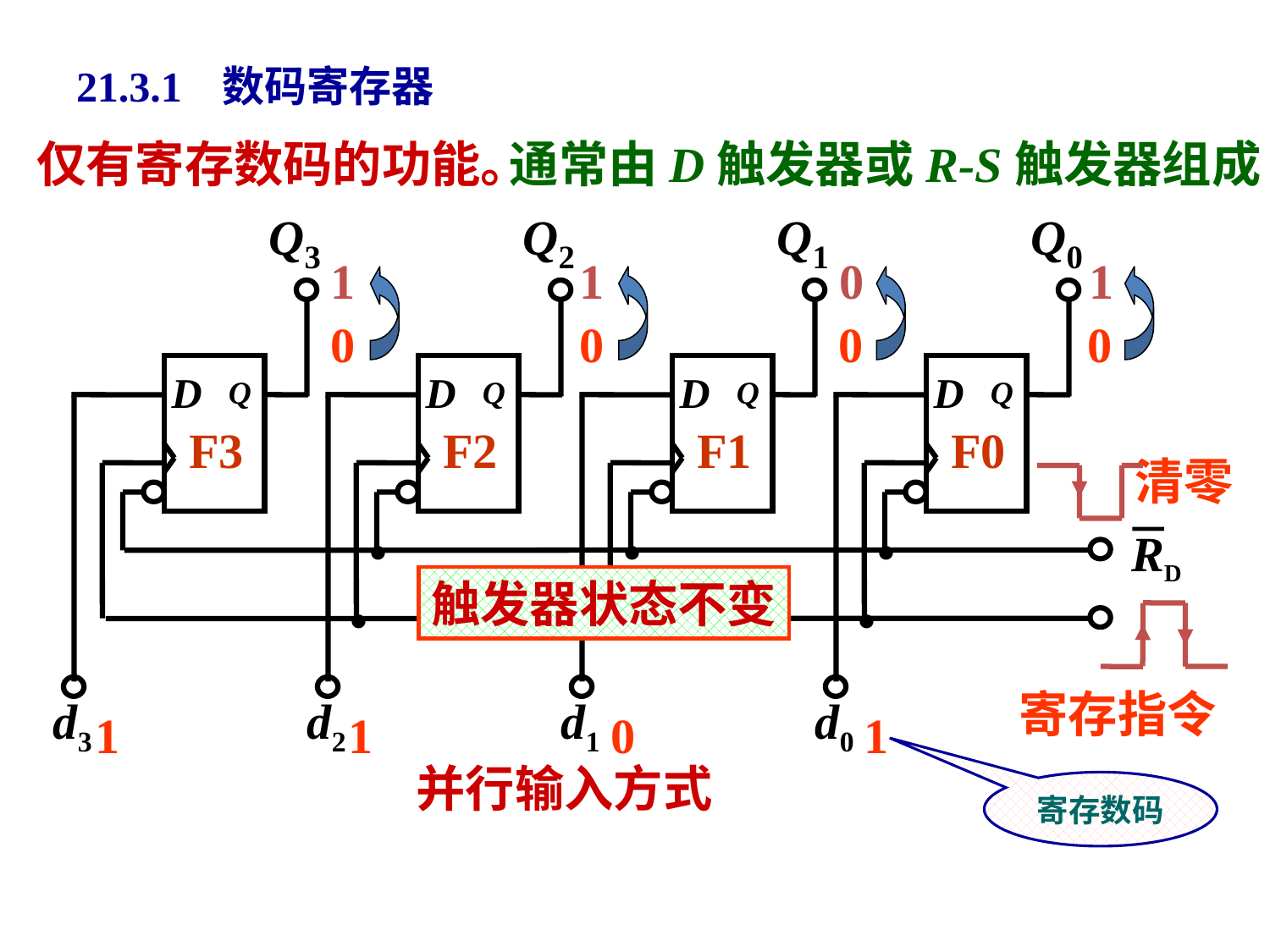

21.3.1   数码寄存器
仅有寄存数码的功能。
通常由D触发器或R-S触发器组成
Q3

D
Q

F3

d3
Q2

D
Q

F2

.

Q1

D
Q

F1

.

d1
Q0

D
Q

F0

d0

.

RD

.
.
.

d2
1
1
0
1

0
0
0
0
清零

触发器状态不变

寄存指令
1
1
0
1
并行输入方式
寄存数码